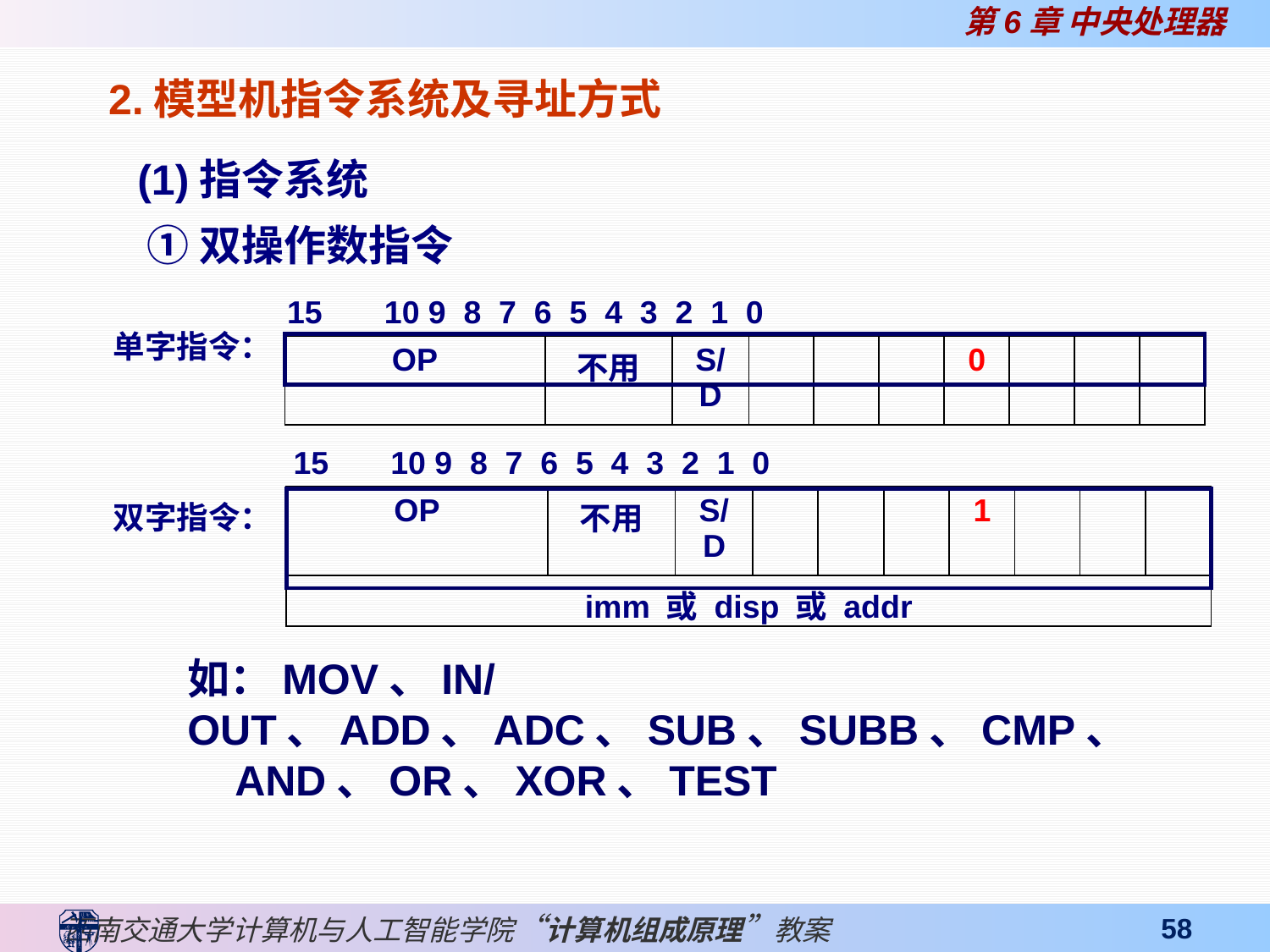

2.模型机指令系统及寻址方式
(1)指令系统
 ①双操作数指令
 15       10 9  8  7  6  5  4  3  2  1  0
单字指令：

| OP | 不用 | S/D |  |  |  | 0 |  |  |  |
| --- | --- | --- | --- | --- | --- | --- | --- | --- | --- |
 15       10 9  8  7  6  5  4  3  2  1  0
双字指令：
| OP | 不用 | S/D |  |  |  | 1 |  |  |  |
| --- | --- | --- | --- | --- | --- | --- | --- | --- | --- |
| imm 或 disp 或 addr |  |  |  |  |  |  |  |  |  |

如：MOV、IN/OUT、ADD、ADC、SUB、SUBB、CMP、
    AND、OR、XOR、TEST